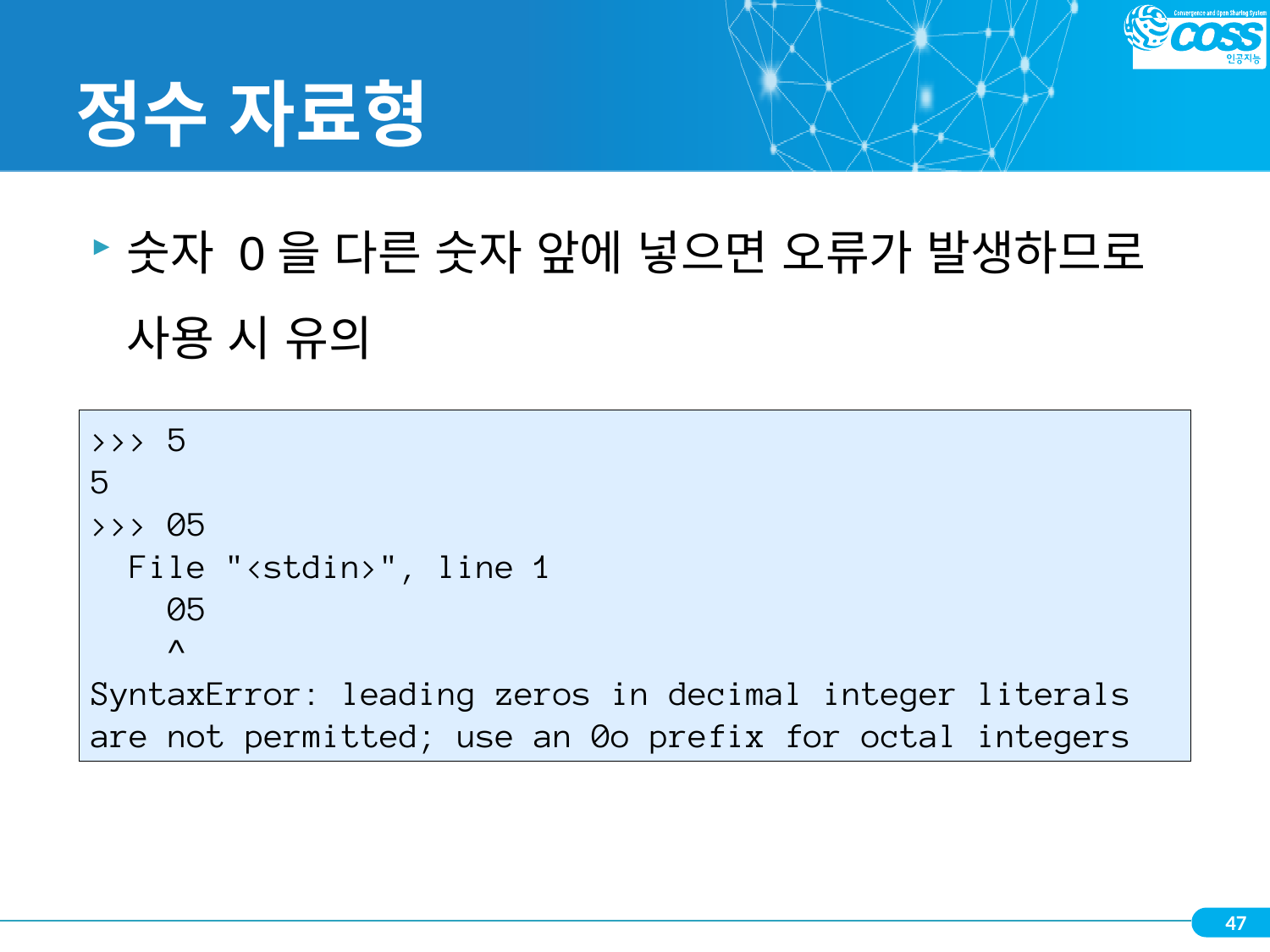

# 정수 자료형
숫자 0을 다른 숫자 앞에 넣으면 오류가 발생하므로 사용 시 유의
>>> 5
5
>>> 05
  File "<stdin>", line 1
    05
    ^
SyntaxError: leading zeros in decimal integer literals are not permitted; use an 0o prefix for octal integers